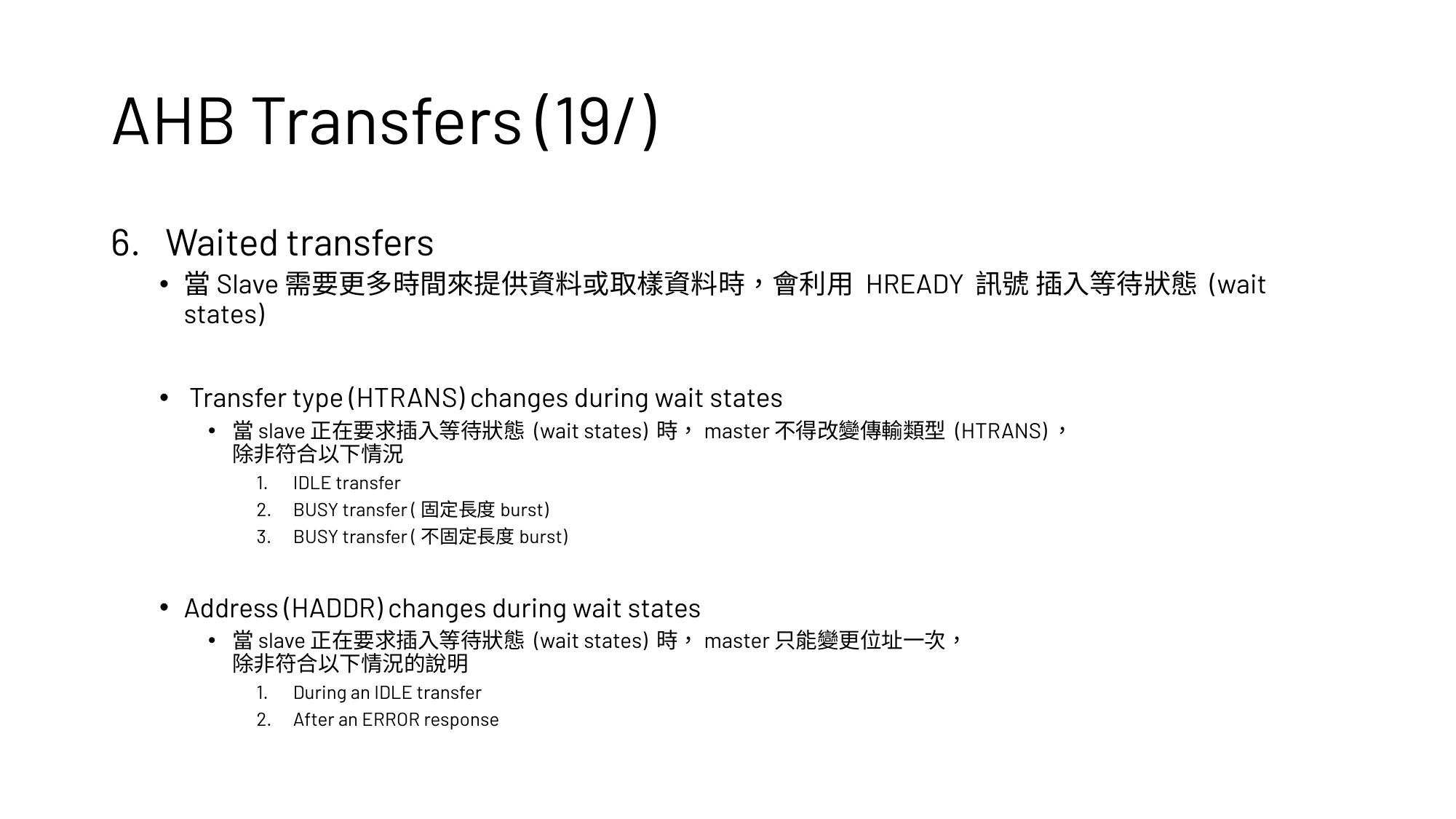

# AHB Transfers (19/)
Waited transfers
當Slave需要更多時間來提供資料或取樣資料時，會利用 HREADY 訊號 插入等待狀態 (wait states)

 Transfer type (HTRANS) changes during wait states
當slave正在要求插入等待狀態 (wait states) 時，master不得改變傳輸類型 (HTRANS)，
除非符合以下情況
IDLE transfer
BUSY transfer (固定長度burst)
BUSY transfer (不固定長度burst)

Address (HADDR) changes during wait states
當slave正在要求插入等待狀態 (wait states) 時，master只能變更位址一次，
除非符合以下情況的說明
During an IDLE transfer
After an ERROR response